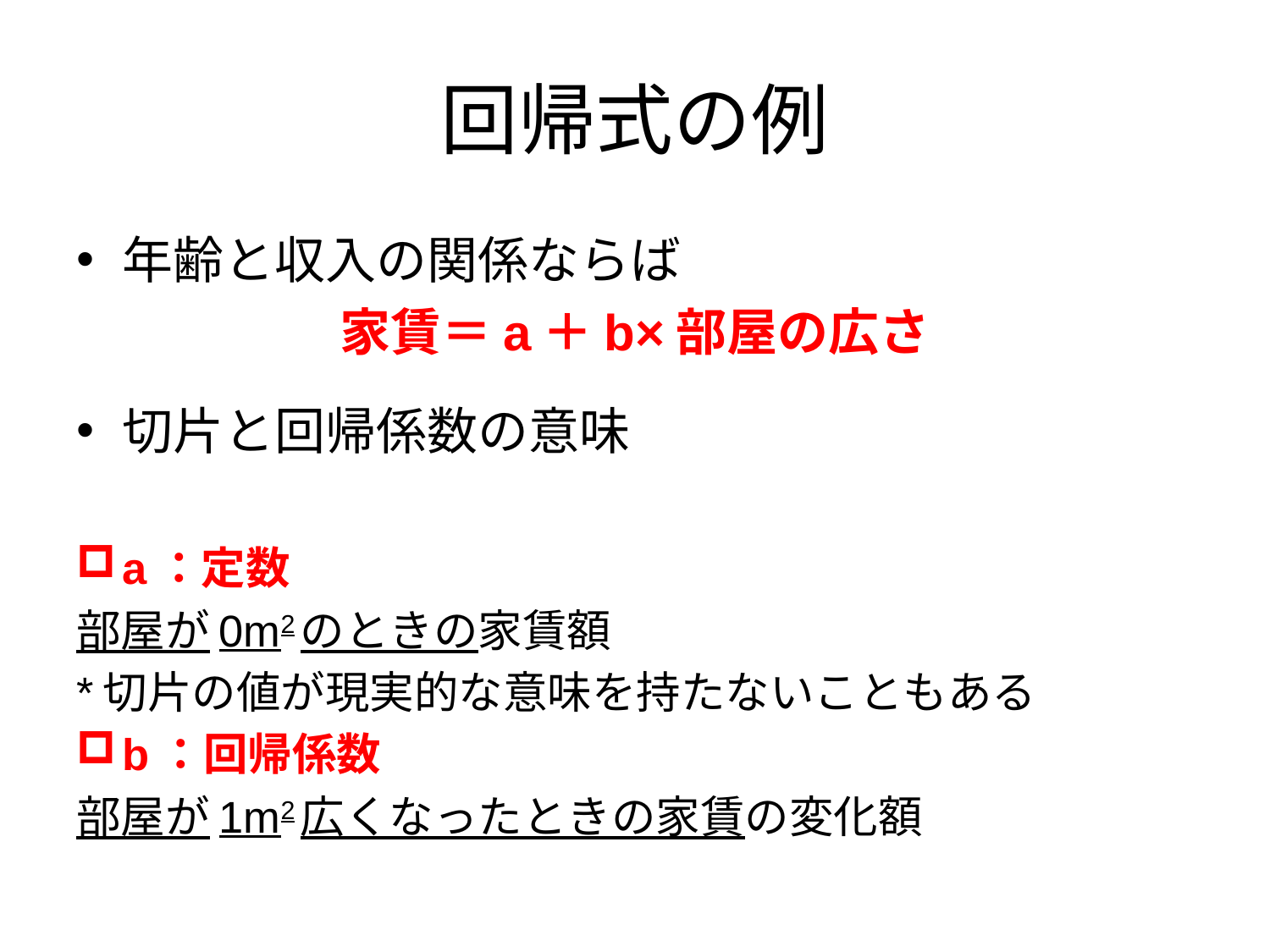

# 回帰式の例
年齢と収入の関係ならば
家賃＝a＋b×部屋の広さ
切片と回帰係数の意味

a：定数
部屋が0m2のときの家賃額
*切片の値が現実的な意味を持たないこともある
b：回帰係数
部屋が1m2広くなったときの家賃の変化額